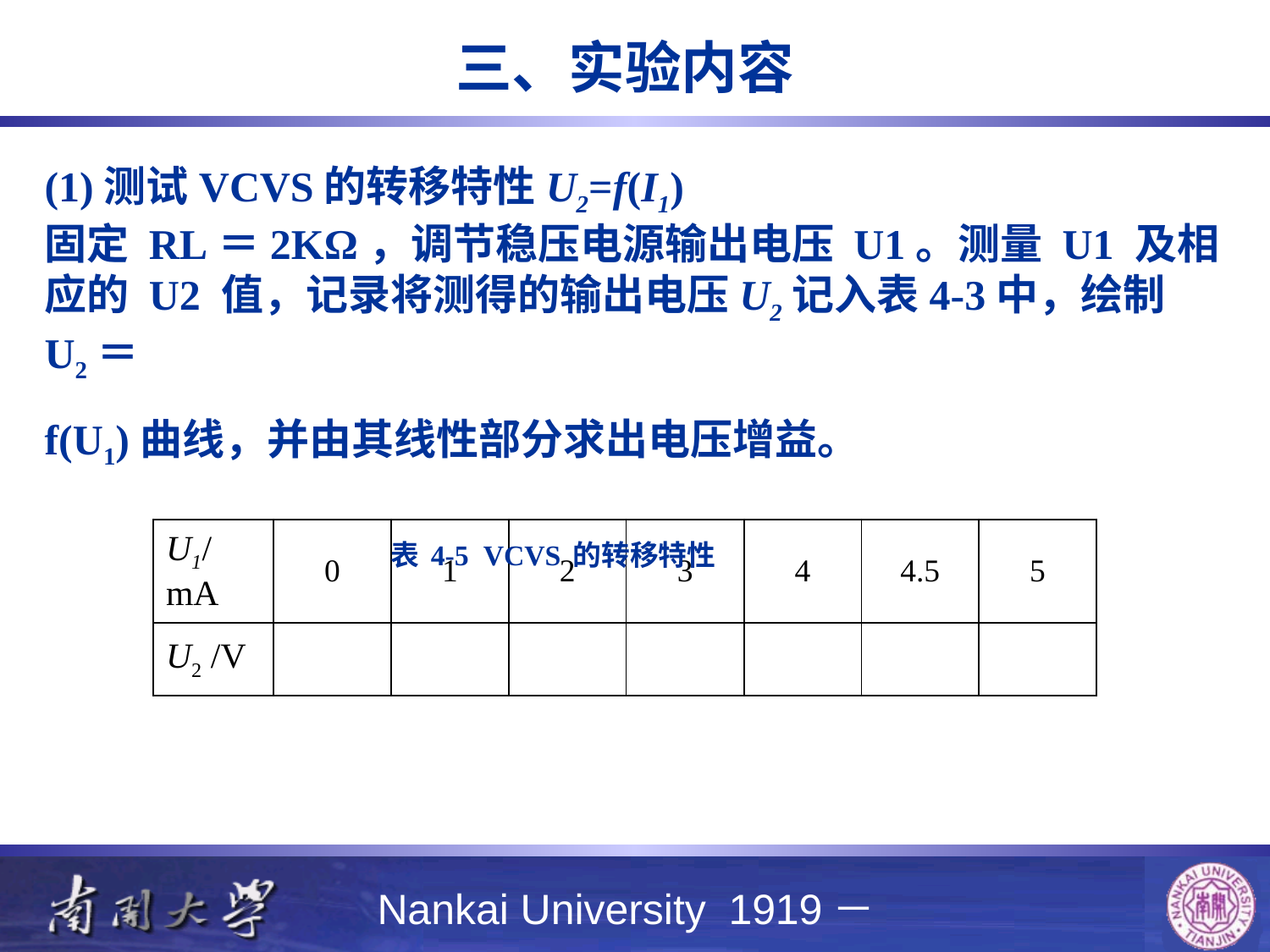

三、实验内容
(1)测试VCVS的转移特性U2=f(I1)
固定 RL＝2KΩ，调节稳压电源输出电压 U1。测量 U1 及相应的 U2 值，记录将测得的输出电压U2记入表4-3中，绘制 U2＝
f(U1)曲线，并由其线性部分求出电压增益。
                                                             表4-5  VCVS的转移特性
| U1/mA | 0 | 1 | 2 | 3 | 4 | 4.5 | 5 |
| --- | --- | --- | --- | --- | --- | --- | --- |
| U2 /V |  |  |  |  |  |  |  |